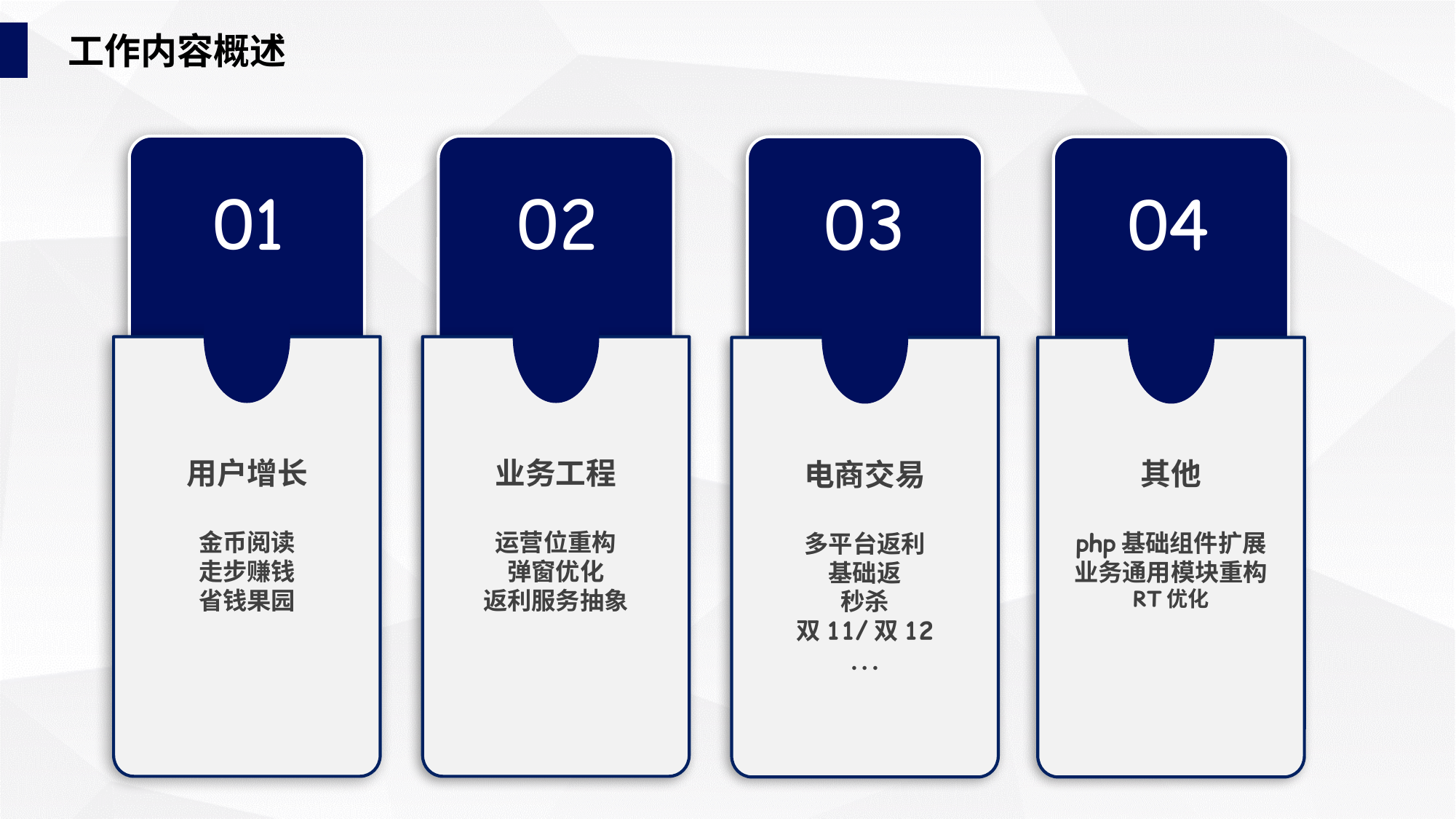

工作内容概述

01

用户增长

金币阅读
走步赚钱
省钱果园

02

业务工程

运营位重构
弹窗优化
返利服务抽象

03

04

其他

php基础组件扩展
业务通用模块重构
RT优化
电商交易

多平台返利
基础返
秒杀
双11/双12
...